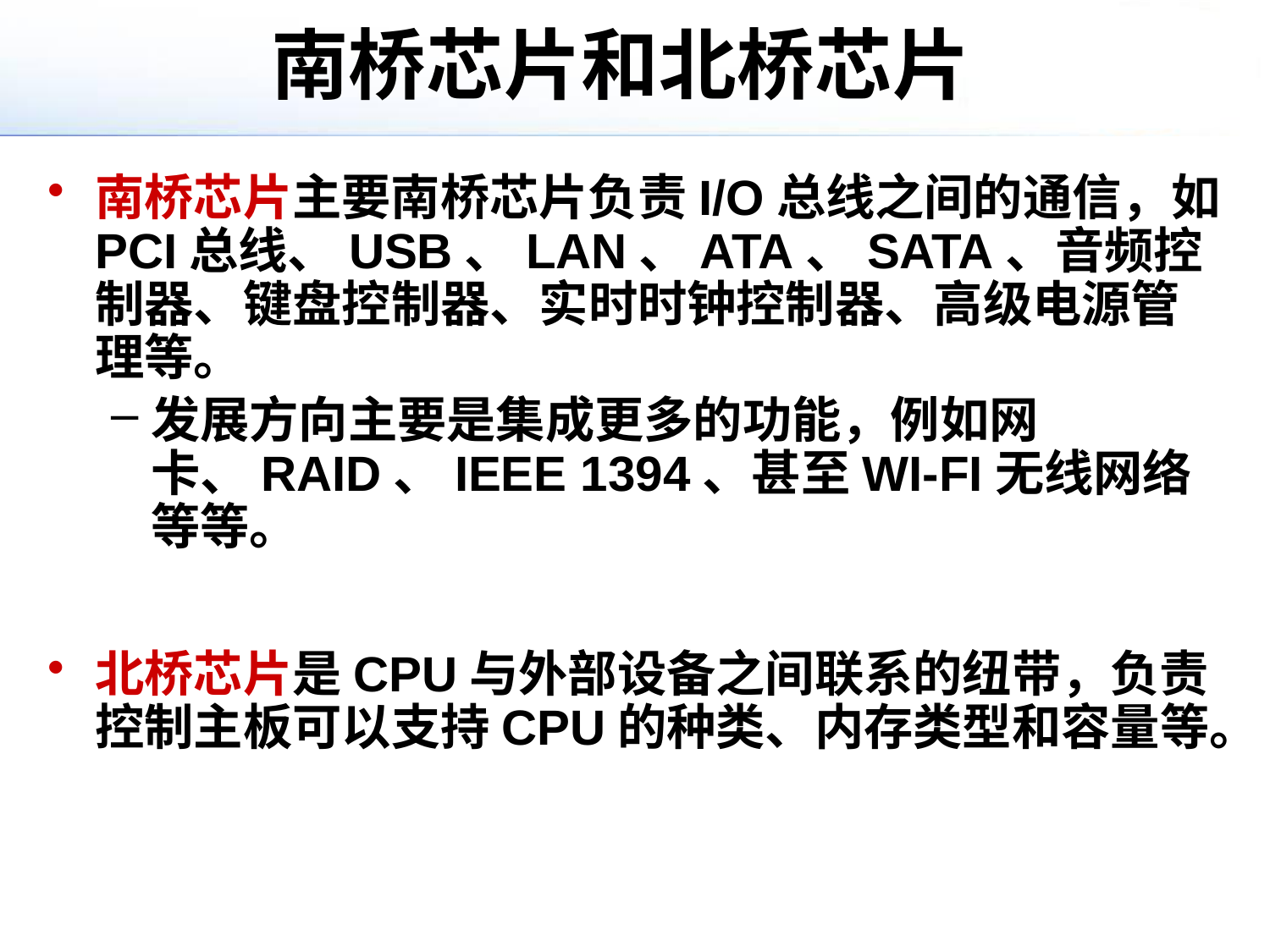

# 南桥芯片和北桥芯片
南桥芯片主要南桥芯片负责I/O总线之间的通信，如PCI总线、USB、LAN、ATA、SATA、音频控制器、键盘控制器、实时时钟控制器、高级电源管理等。
发展方向主要是集成更多的功能，例如网卡、RAID、IEEE 1394、甚至WI-FI无线网络等等。

北桥芯片是CPU与外部设备之间联系的纽带，负责控制主板可以支持CPU的种类、内存类型和容量等。